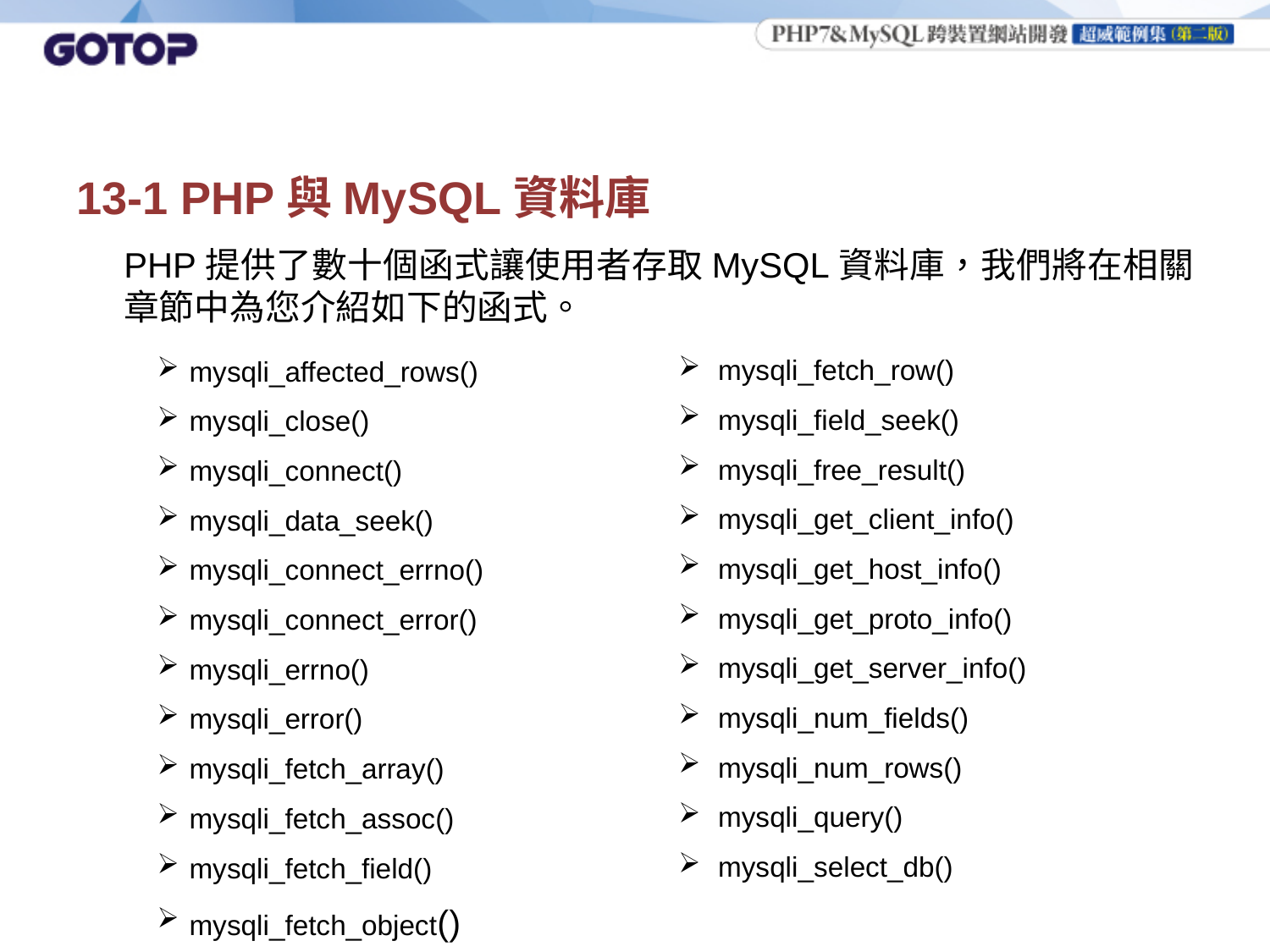

# 13-1 PHP與MySQL資料庫
	PHP提供了數十個函式讓使用者存取MySQL資料庫，我們將在相關章節中為您介紹如下的函式。
mysqli_affected_rows()
mysqli_close()
mysqli_connect()
mysqli_data_seek()
mysqli_connect_errno()
mysqli_connect_error()
mysqli_errno()
mysqli_error()
mysqli_fetch_array()
mysqli_fetch_assoc()
mysqli_fetch_field()
mysqli_fetch_object()

mysqli_fetch_row()
mysqli_field_seek()
mysqli_free_result()
mysqli_get_client_info()
mysqli_get_host_info()
mysqli_get_proto_info()
mysqli_get_server_info()
mysqli_num_fields()
mysqli_num_rows()
mysqli_query()
mysqli_select_db()